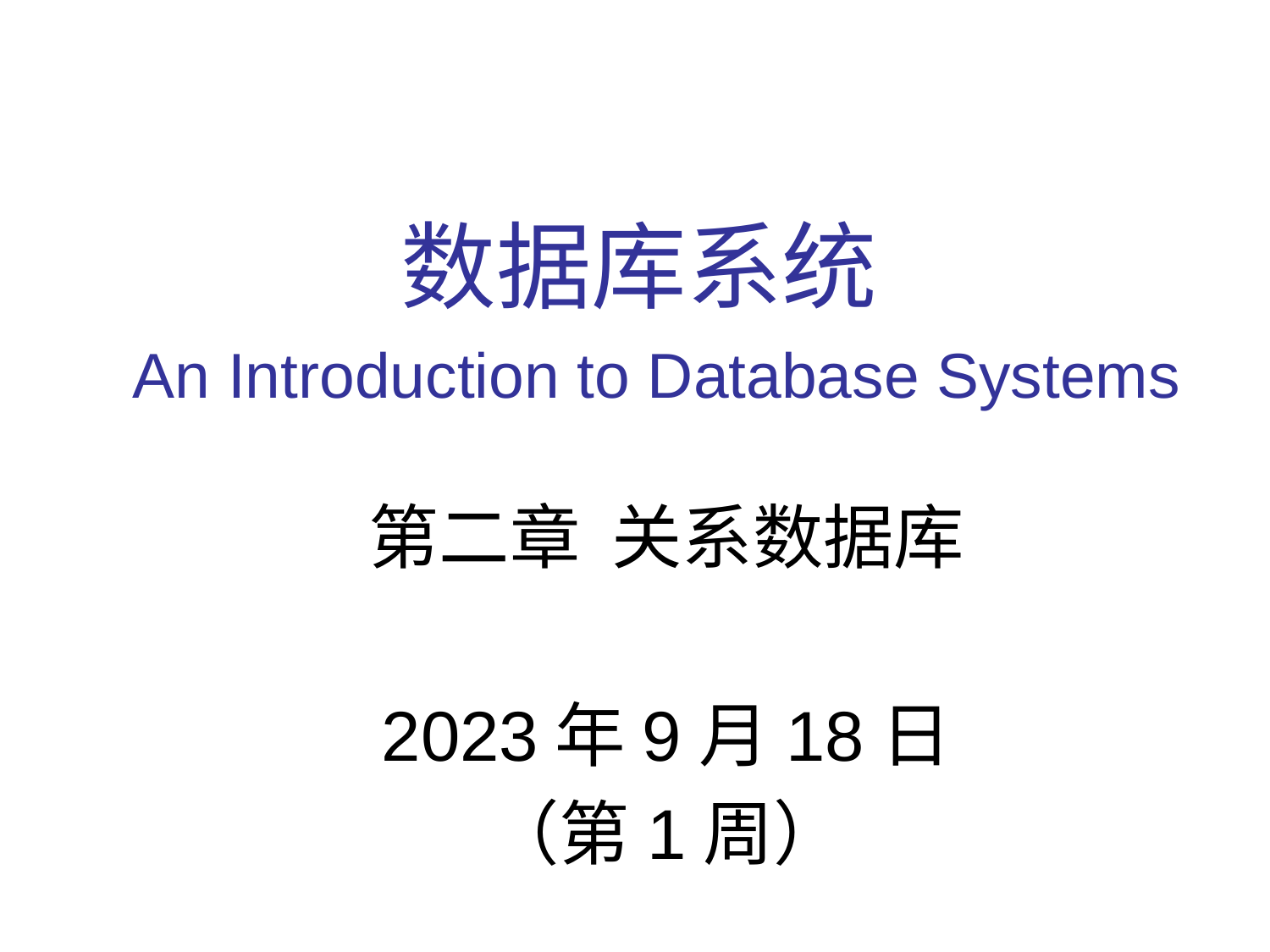

# 数据库系统 An Introduction to Database Systems
第二章  关系数据库

2023年9月18日
（第1周）